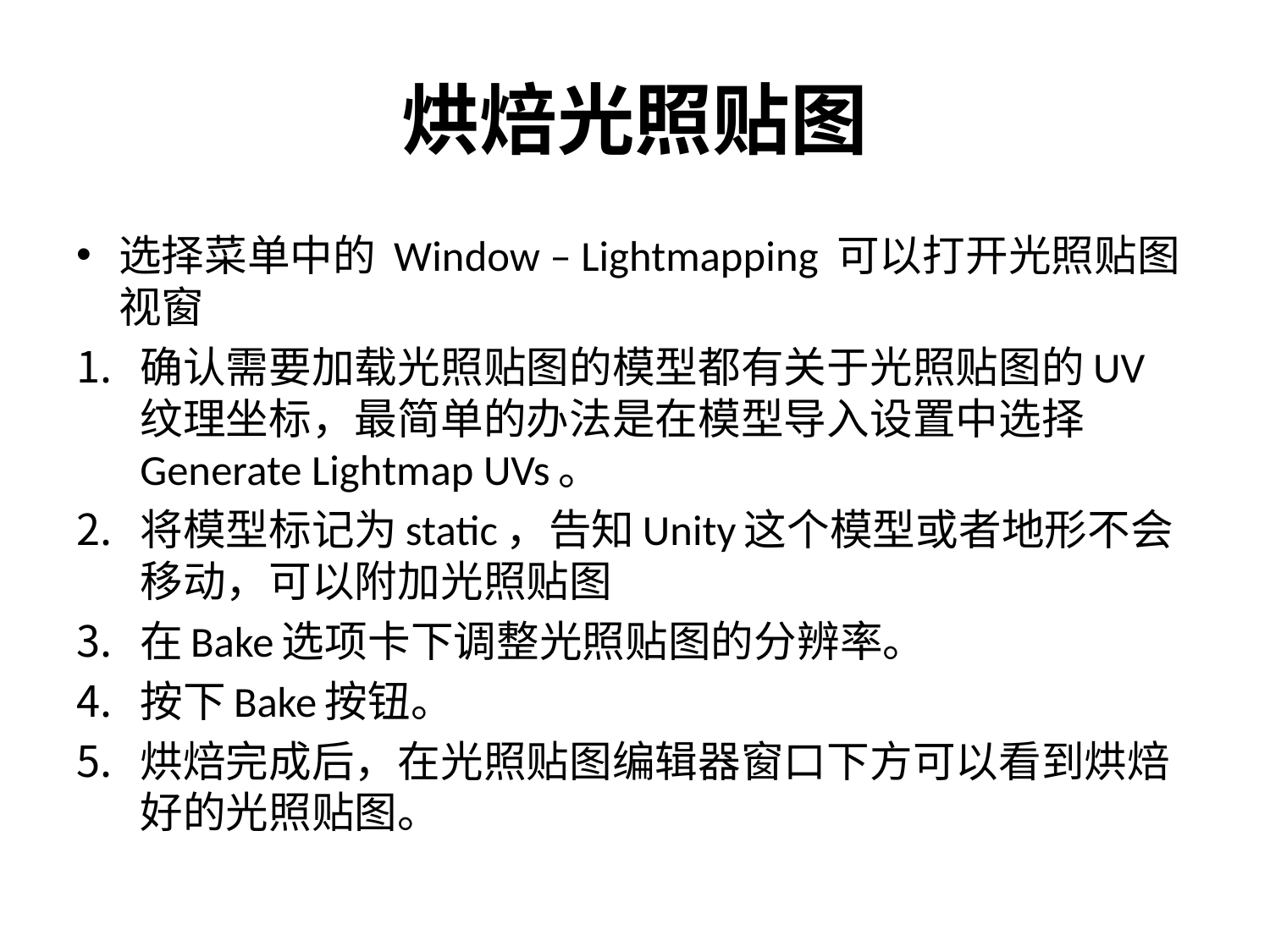

# 烘焙光照贴图
选择菜单中的 Window – Lightmapping 可以打开光照贴图视窗
确认需要加载光照贴图的模型都有关于光照贴图的UV纹理坐标，最简单的办法是在模型导入设置中选择Generate Lightmap UVs。
将模型标记为static，告知Unity这个模型或者地形不会移动，可以附加光照贴图
在Bake选项卡下调整光照贴图的分辨率。
按下Bake按钮。
烘焙完成后，在光照贴图编辑器窗口下方可以看到烘焙好的光照贴图。